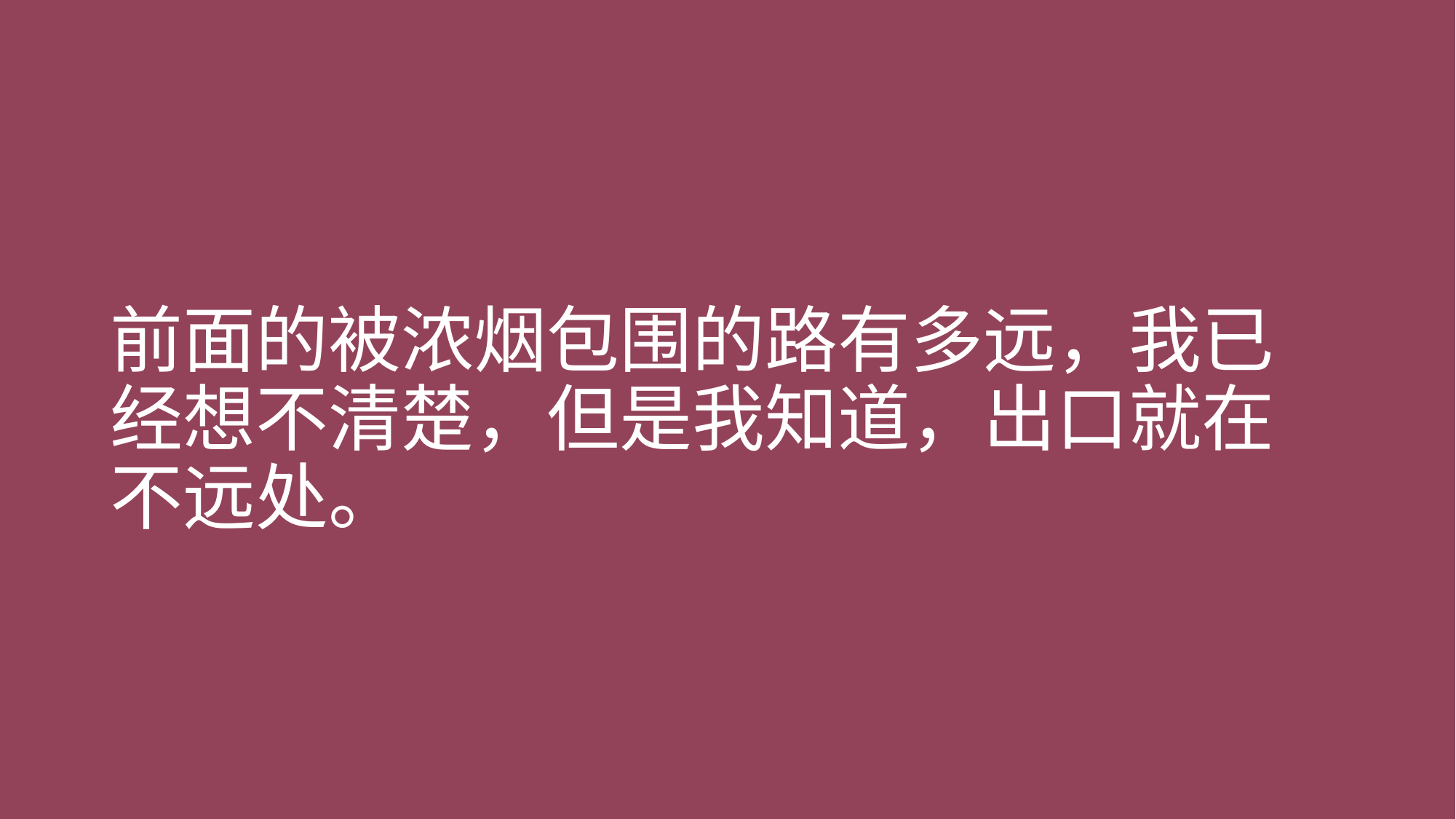

# 前面的被浓烟包围的路有多远，我已经想不清楚，但是我知道，出口就在不远处。